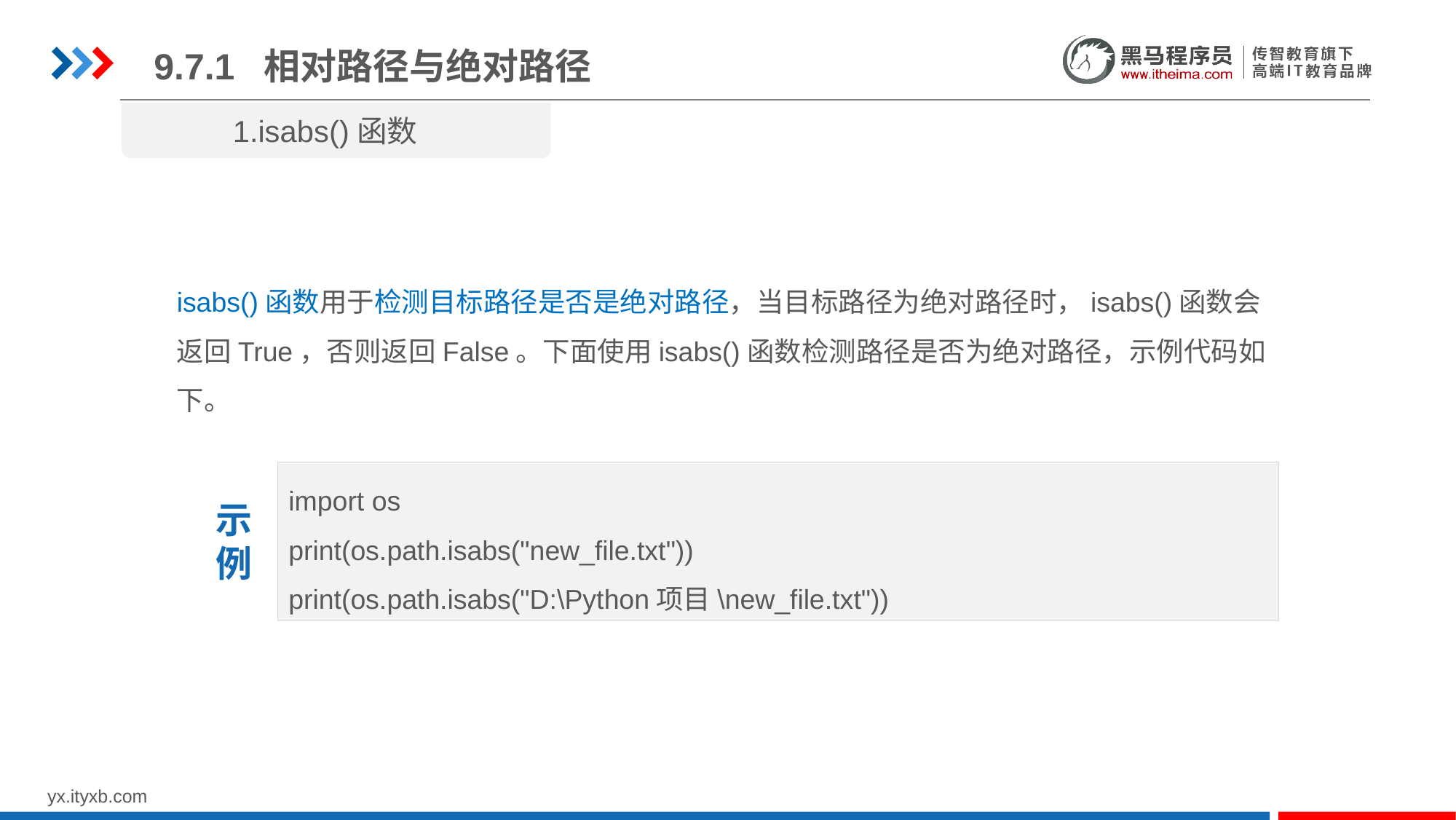

9.7.1  相对路径与绝对路径

1.isabs()函数
isabs()函数用于检测目标路径是否是绝对路径，当目标路径为绝对路径时，isabs()函数会返回True，否则返回False。下面使用isabs()函数检测路径是否为绝对路径，示例代码如下。
import os
print(os.path.isabs("new_file.txt"))
print(os.path.isabs("D:\Python项目\new_file.txt"))
示
例